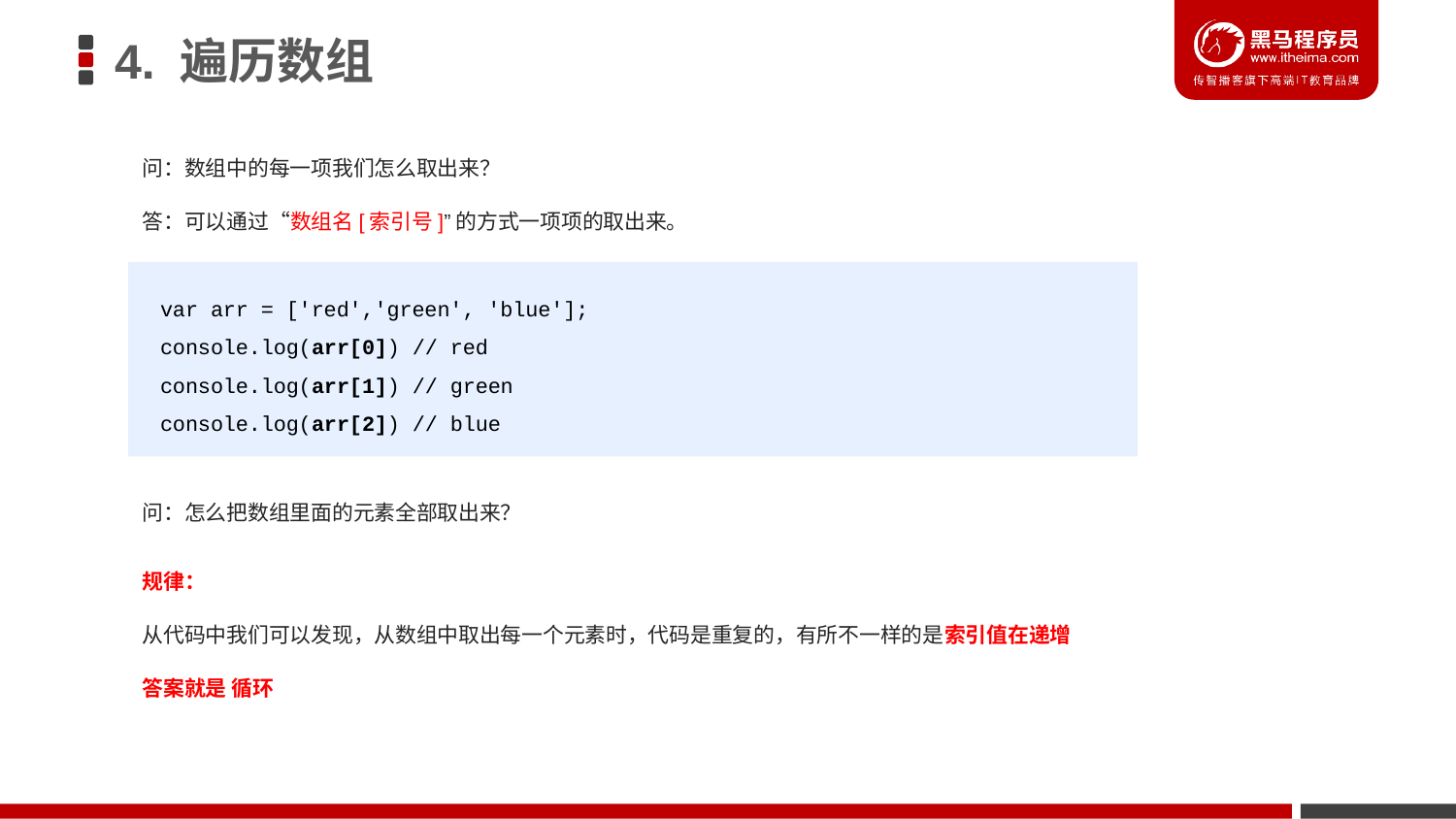

# 4. 遍历数组
问：数组中的每一项我们怎么取出来？
答：可以通过“数组名[索引号]”的方式一项项的取出来。
var arr = ['red','green', 'blue'];
console.log(arr[0]) // red
console.log(arr[1]) // green
console.log(arr[2]) // blue

问：怎么把数组里面的元素全部取出来？
规律：
从代码中我们可以发现，从数组中取出每一个元素时，代码是重复的，有所不一样的是索引值在递增
答案就是 循环